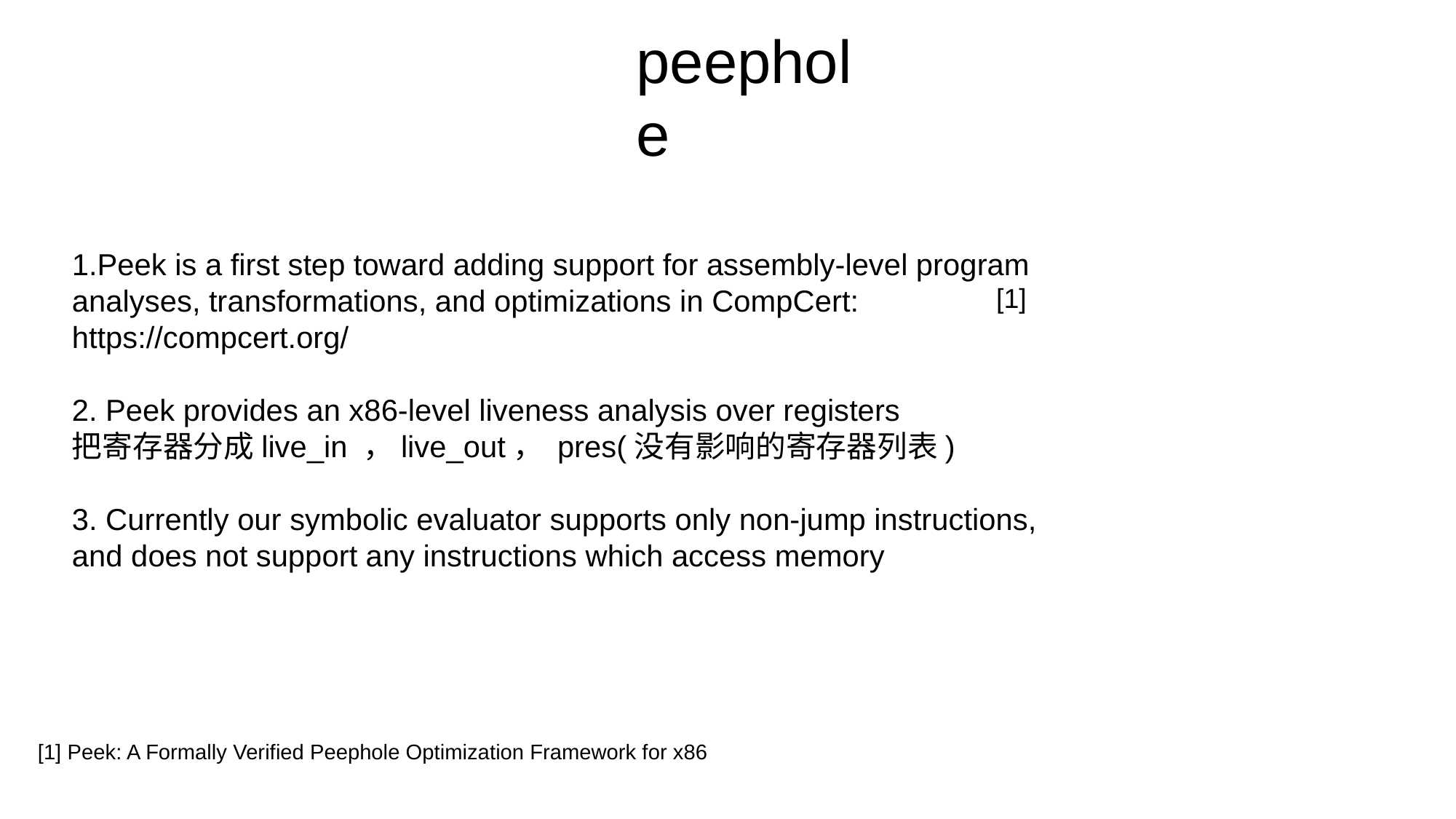

peephole
1.Peek is a first step toward adding support for assembly-level program analyses, transformations, and optimizations in CompCert: https://compcert.org/

2. Peek provides an x86-level liveness analysis over registers
把寄存器分成live_in ，live_out， pres(没有影响的寄存器列表)

3. Currently our symbolic evaluator supports only non-jump instructions, and does not support any instructions which access memory
[1]
[1] Peek: A Formally Verified Peephole Optimization Framework for x86